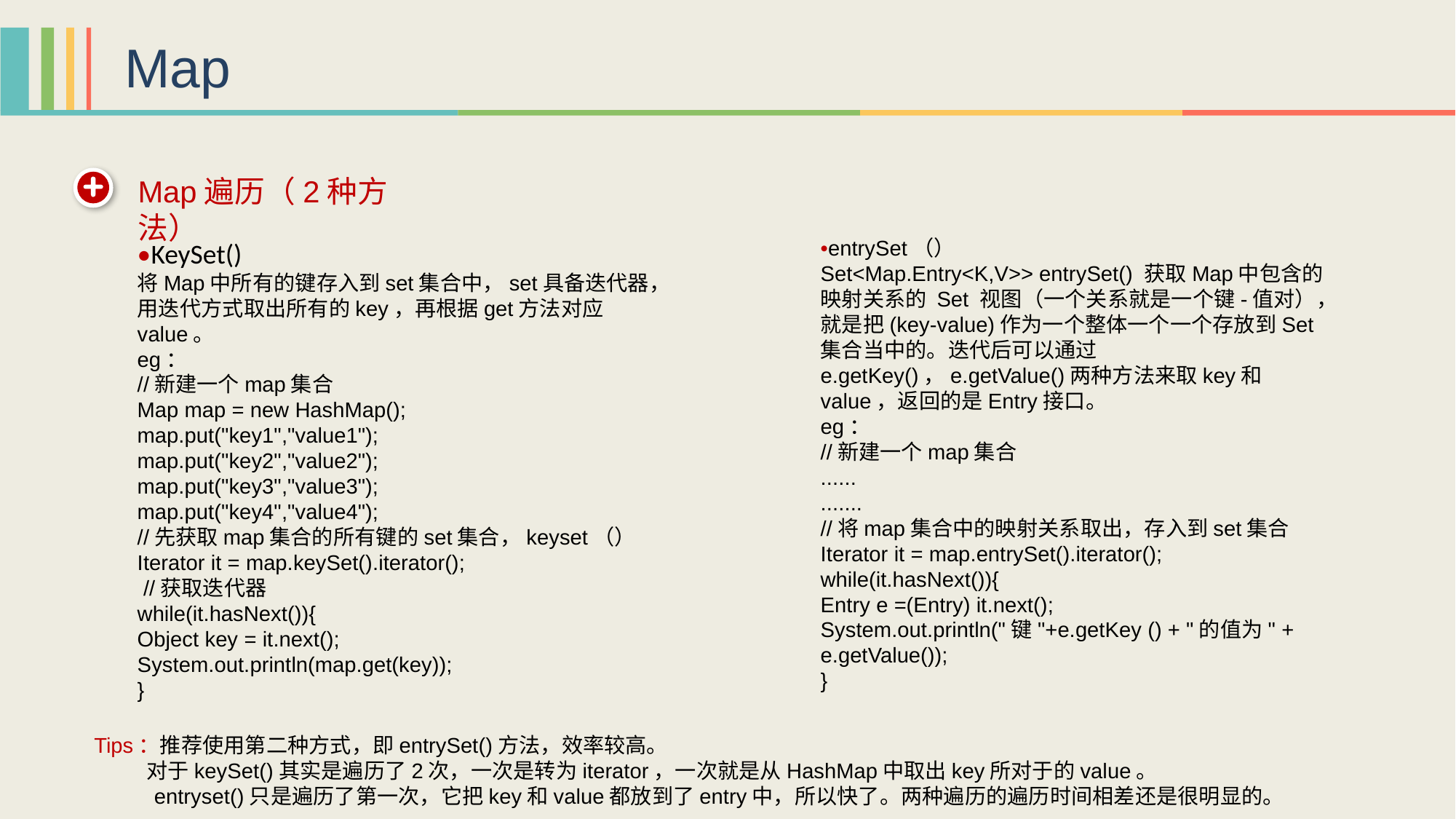

Map

Map遍历（2种方法）

•entrySet（）
Set<Map.Entry<K,V>> entrySet() 获取Map中包含的映射关系的 Set 视图（一个关系就是一个键-值对），就是把(key-value)作为一个整体一个一个存放到Set集合当中的。迭代后可以通过e.getKey()，e.getValue()两种方法来取key和value，返回的是Entry接口。
eg：
//新建一个map集合
......
.......
//将map集合中的映射关系取出，存入到set集合
Iterator it = map.entrySet().iterator();
while(it.hasNext()){
Entry e =(Entry) it.next();
System.out.println("键"+e.getKey () + "的值为" + e.getValue());
}
•KeySet()
将Map中所有的键存入到set集合中，set具备迭代器，
用迭代方式取出所有的key，再根据get方法对应value。
eg：
//新建一个map集合
Map map = new HashMap();
map.put("key1","value1");
map.put("key2","value2");
map.put("key3","value3");
map.put("key4","value4");
//先获取map集合的所有键的set集合，keyset（）
Iterator it = map.keySet().iterator();
 //获取迭代器
while(it.hasNext()){
Object key = it.next();
System.out.println(map.get(key));
}
Tips：推荐使用第二种方式，即entrySet()方法，效率较高。
          对于keySet()其实是遍历了2次，一次是转为iterator，一次就是从HashMap中取出key所对于的value。
          entryset()只是遍历了第一次，它把key和value都放到了entry中，所以快了。两种遍历的遍历时间相差还是很明显的。